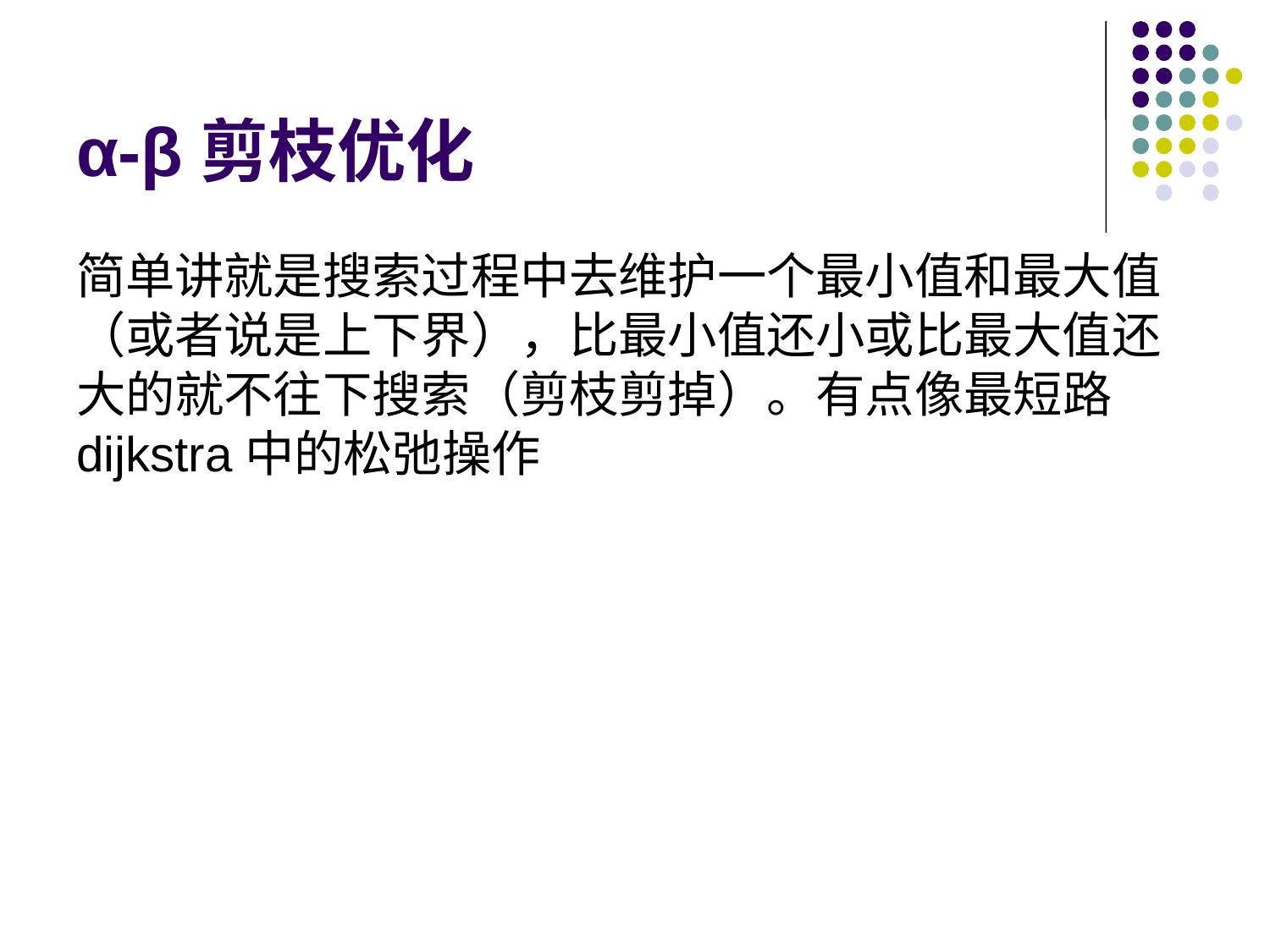

# α-β剪枝优化
简单讲就是搜索过程中去维护一个最小值和最大值（或者说是上下界），比最小值还小或比最大值还大的就不往下搜索（剪枝剪掉）。有点像最短路dijkstra中的松弛操作